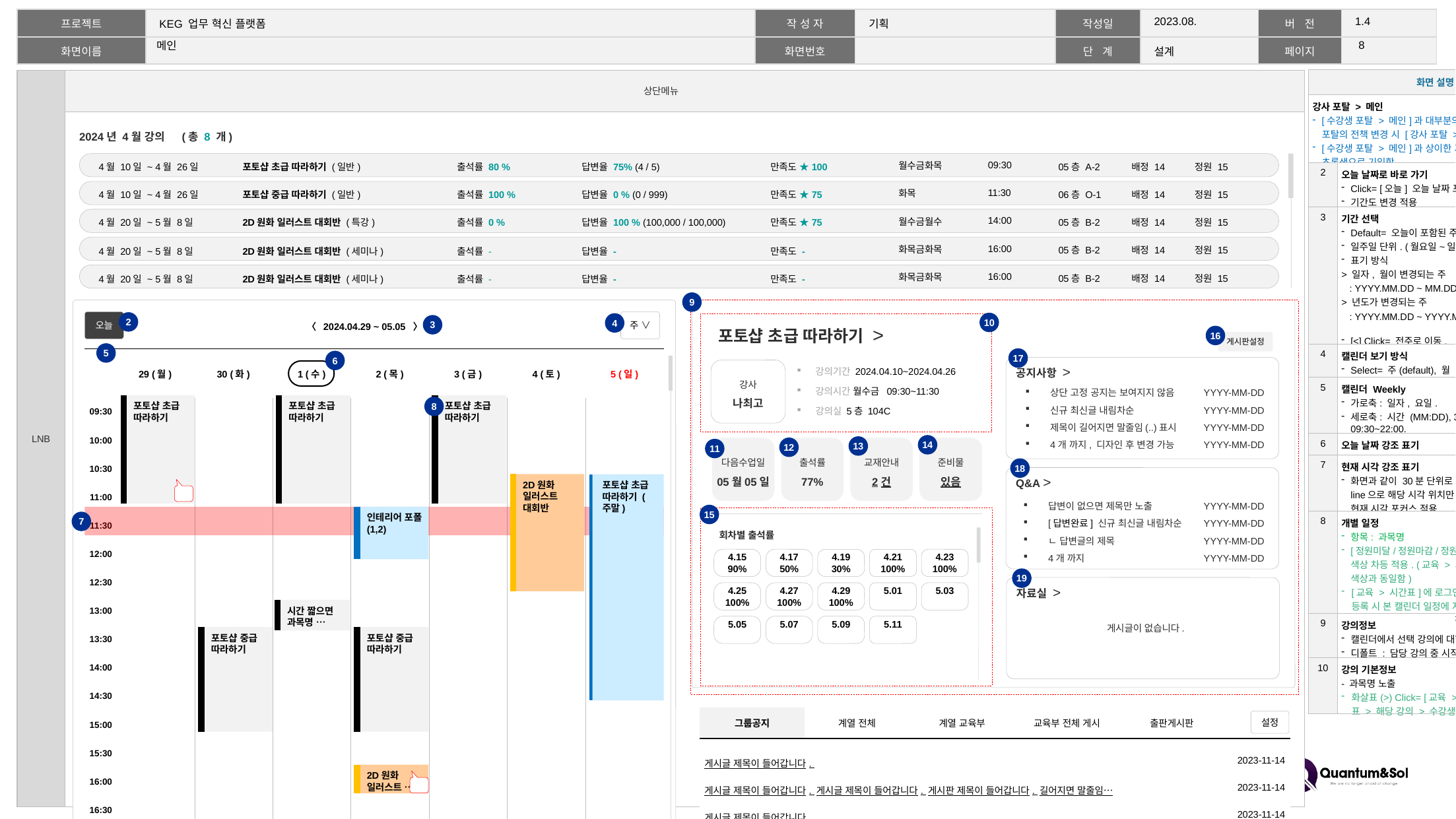

8

# 메인
| 화면 설명 |  |
| --- | --- |
| 강사 포탈 > 메인 [수강생 포탈 > 메인]과 대부분의 기능 동일함. 수강생 포탈의 전책 변경 시 [강사 포탈 > 메인]도 함께 적용. [수강생 포탈 > 메인]과 상이한 기능은 화면 설명 내 초록색으로 기입함. |  |
| 2 | 오늘 날짜로 바로 가기 Click= [오늘] 오늘 날짜 포함된 주로 이동 기간도 변경 적용 |
| 3 | 기간 선택 Default= 오늘이 포함된 주. 일주일 단위. (월요일~일요일) 표기 방식 > 일자, 월이 변경되는 주 : YYYY.MM.DD ~ MM.DD > 년도가 변경되는 주 : YYYY.MM.DD ~ YYYY.MM.DD [<] Click= 전주로 이동. [>] Click= 차주로 이동. |
| 4 | 캘린더 보기 방식 Select= 주(default), 월 |
| 5 | 캘린더 Weekly 가로축: 일자, 요일. 세로축: 시간 (MM:DD), 30분 단위, 09:30~22:00. |
| 6 | 오늘 날짜 강조 표기 |
| 7 | 현재 시각 강조 표기 화면과 같이 30분 단위로 강조 표기 되어도 되고, line으로 해당 시각 위치만 강조 표기되어도 무방함. 현재 시각 포커스 적용. |
| 8 | 개별 일정 항목: 과목명 [정원미달/정원마감/정원초과/폐강예정]에 따라 색상 차등 적용. (교육 > 시간표 > 강의시간표의 색상과 동일함) [교육 > 시간표]에 로그인 사용자를 강사로 강의 등록 시 본 캘린더 일정에 자동 추가됨. Click= (9) 영역에 선택한 강의 정보가 노출됨 |
| 9 | 강의정보 캘린더에서 선택 강의에 대한 정보가 보여진다 디폴트 : 담당 강의 중 시작일이 제일 빠른 강의 노출 |
| 10 | 강의 기본정보 - 과목명 노출 화살표(>) Click= [교육 > 시간표> 강의 시간표 > 해당 강의 > 수강생 관리] 팝업. |
| 화면 설명 |  |
| --- | --- |
| 11 | 다음수업일 - 강의 다음수업일 날짜 노출 - 내일 이후 가장 빠른 회차의 날짜, 없을 경우 ‘없음‘ 노출 |
| 12 | 출석률 - 어제까지 전체 학생의 출석률 표기. - [강사 포탈 > 강의 관리 > 강의 정보]의 출석률 칼럼 참고. |
| 13 | 교재안내 - 등록된 교재 정보가 있을 경우 숫자 노출 - 클릭 시 툴팁 출력 - 정보가 없으면 ＇없음’ 노출 |
| 14 | 준비물 - 등록된 준비물 정보가 있을 경우 ＇있음’ 노출 - 클릭 시 툴팁 출력 - 정보가 없으면 ‘없음‘ 노출 |
| 15 | 회차별 출석률 - 회차 전체 날짜가 노출. - 각 회차별 수강생 출석률 표기. - 회차가 많을 경우 영역 내 스크롤 |
| 16 | 게시판 설정 - 버튼 클릭 시 게시판설정 팝업 출력 - 메인 노출 게시판 3개를 설정한다 - 디폴트 : 공지사항,Q&A,자료실 |
| 17 | 공지사항 - 화살표(>) 클릭 시 [교육 > 시간표 > 강의시간표 > 해당 게시판] 팝업. - 노출 정보 : 제목, 표시날짜 - 제목 클릭 시 해당 게시글의 상세 페이지로 팝업 출력 |
| 18 | Q&A - 화살표(>) 클릭 시 [교육 > 시간표 > 강의시간표 > 해당 게시판] 팝업. - 노출 정보 : [상태]제목, 등록일 - 상태 : 답변완료 > 답변완료 시 제목 앞에 [답변완료] 표시 > 답변 글은 해당 글 아래에 노출 - 제목 클릭 시 해당 게시글의 상세 페이지로 팝업 출력 |
| 19 | 자료실 - 화살표(>) 클릭 시 [교육 > 시간표 > 강의시간표 > 해당 게시판] 팝업. - 노출 정보 : 제목, 등록일 - 제목 클릭 시 해당 게시글의 상세 페이지로 팝업 출력 |
| 21 | 이벤트 배너 영역 - 이벤트 개수 닷 인디케이터 표시 - 자동 롤링, 3초 고정 - 배너 클릭 시 이벤트 상세 모달 팝업 출력 ※지점>게시판>포탈게시판 에서 등록 관리 |
2024년 4월 강의
(총 8 개)

| 월수금화목 | 09:30 | 05층 A-2 | 배정 14 | 정원 15 |
| --- | --- | --- | --- | --- |
| 4월 10일 ~ 4월 26일 | 포토샵 초급 따라하기 (일반) | 출석률 80 % | 답변율 75% (4 / 5) | 만족도 ★100 |
| --- | --- | --- | --- | --- |

| 4월 10일 ~ 4월 26일 | 포토샵 중급 따라하기 (일반) | 출석률 100 % | 답변율 0 % (0 / 999) | 만족도 ★75 |
| --- | --- | --- | --- | --- |
| 화목 | 11:30 | 06층 O-1 | 배정 14 | 정원 15 |
| --- | --- | --- | --- | --- |

| 월수금월수 | 14:00 | 05층 B-2 | 배정 14 | 정원 15 |
| --- | --- | --- | --- | --- |
| 4월 20일 ~ 5월 8일 | 2D원화 일러스트 대회반 (특강) | 출석률 0 % | 답변율 100 % (100,000 / 100,000) | 만족도 ★75 |
| --- | --- | --- | --- | --- |

| 화목금화목 | 16:00 | 05층 B-2 | 배정 14 | 정원 15 |
| --- | --- | --- | --- | --- |
| 4월 20일 ~ 5월 8일 | 2D원화 일러스트 대회반 (세미나) | 출석률 - | 답변율 - | 만족도 - |
| --- | --- | --- | --- | --- |

| 화목금화목 | 16:00 | 05층 B-2 | 배정 14 | 정원 15 |
| --- | --- | --- | --- | --- |
| 4월 20일 ~ 5월 8일 | 2D원화 일러스트 대회반 (세미나) | 출석률 - | 답변율 - | 만족도 - |
| --- | --- | --- | --- | --- |
9

오늘
주 ∨
2
10
4

|  | 〈 2024.04.29 ~ 05.05 〉 |  |
| --- | --- | --- |
3
포토샵 초급 따라하기 >
16
게시판설정
5
17
6
|  | 29 (월) | 30 (화) | 1 (수) | 2 (목) | 3 (금) | 4 (토) | 5 (일) |
| --- | --- | --- | --- | --- | --- | --- | --- |

공지사항 >
상단 고정 공지는 보여지지 않음
신규 최신글 내림차순
제목이 길어지면 말줄임(..)표시
4개 까지, 디자인 후 변경 가능
YYYY-MM-DD
YYYY-MM-DD
YYYY-MM-DD
YYYY-MM-DD
강사
나최고
강의기간 2024.04.10~2024.04.26
강의시간 월수금  09:30~11:30
강의실 5층 104C

포토샵 초급 따라하기
포토샵 초급 따라하기
포토샵 초급 따라하기
8
| 09:30 |  |  |  |  |  |  |  |
| --- | --- | --- | --- | --- | --- | --- | --- |
| 10:00 |  |  |  |  |  |  |  |
| 10:30 |  |  |  |  |  |  |  |
| 11:00 |  |  |  |  |  |  |  |
| 11:30 |  |  |  |  |  |  |  |
| 12:00 |  |  |  |  |  |  |  |
| 12:30 |  |  |  |  |  |  |  |
| 13:00 |  |  |  |  |  |  |  |
| 13:30 |  |  |  |  |  |  |  |
| 14:00 |  |  |  |  |  |  |  |
| 14:30 |  |  |  |  |  |  |  |
| 15:00 |  |  |  |  |  |  |  |
| 15:30 |  |  |  |  |  |  |  |
| 16:00 |  |  |  |  |  |  |  |
| 16:30 |  |  |  |  |  |  |  |
14
13
12
다음수업일
05월05일
출석률
77%
교재안내
2건
준비물
있음
11
18
Q&A >
답변이 없으면 제목만 노출
[답변완료] 신규 최신글 내림차순
ㄴ 답변글의 제목
4개 까지
YYYY-MM-DD
YYYY-MM-DD
YYYY-MM-DD
YYYY-MM-DD
2D원화 일러스트 대회반
2D원화 일러스트 …
포토샵 초급 따라하기 (주말)

15

인테리어 포폴 (1,2)

7
회차별 출석률

4.15
90%
4.17
50%
4.19
30%
4.21
100%
4.23
100%
19
자료실 >
게시글이 없습니다.
4.25
100%
4.27
100%
4.29
100%
5.01

5.03

시간 짧으면 과목명 …
5.05

5.07

5.09

5.11

포토샵 중급 따라하기
포토샵 중급 따라하기
| 그룹공지 | 계열 전체 | 계열 교육부 | 교육부 전체 게시 | 출판게시판 |  |
| --- | --- | --- | --- | --- | --- |
설정
| 게시글 제목이 들어갑니다. | 2023-11-14 |
| --- | --- |
| 게시글 제목이 들어갑니다. 게시글 제목이 들어갑니다. 게시판 제목이 들어갑니다. 길어지면 말줄임… | 2023-11-14 |
| 게시글 제목이 들어갑니다. | 2023-11-14 |
| 게시글 제목이 들어갑니다. | 2023-11-14 |
| 게시글 제목이 들어갑니다. | 2023-11-14 |